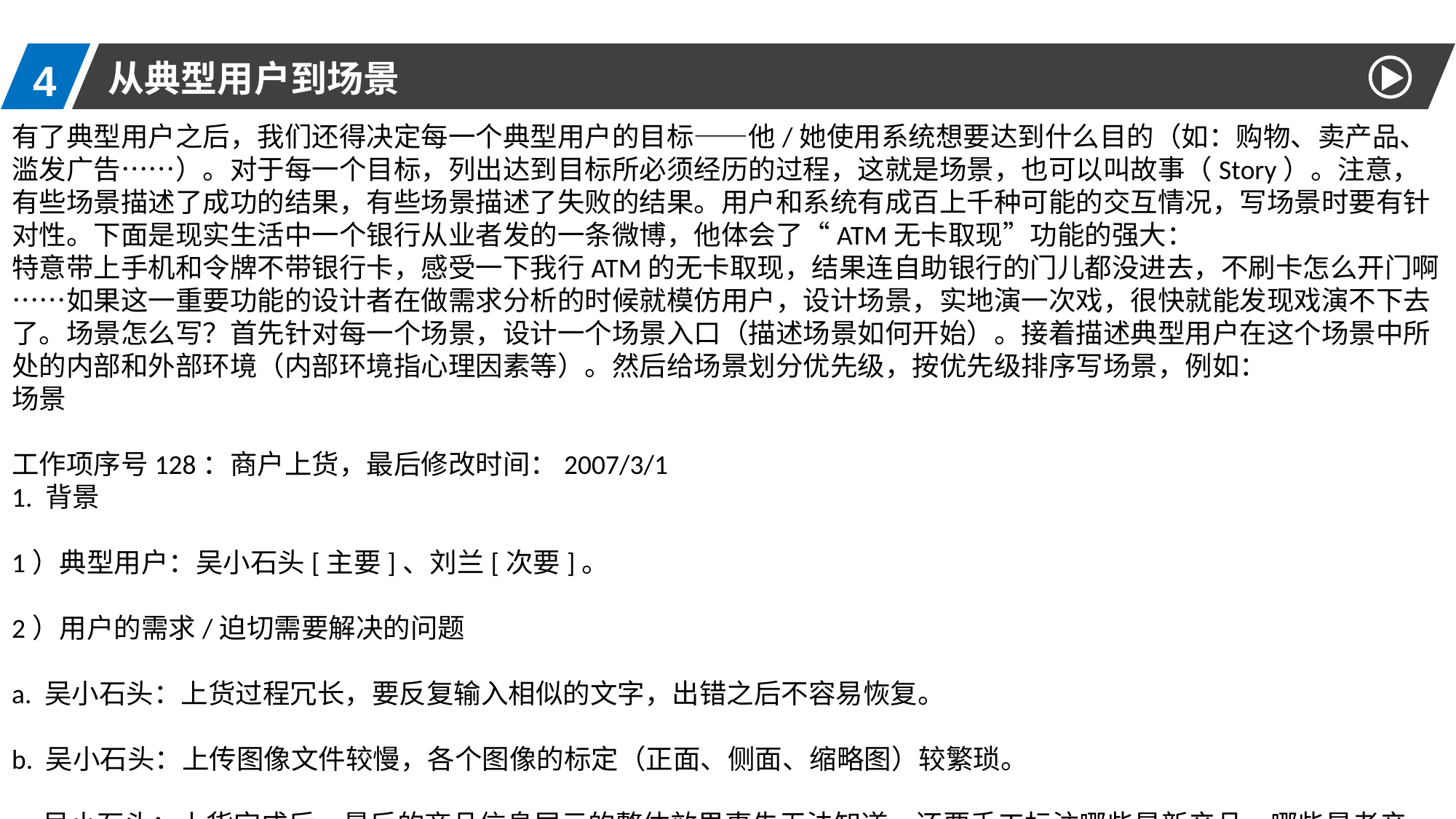

4
从典型用户到场景

有了典型用户之后，我们还得决定每一个典型用户的目标——他/她使用系统想要达到什么目的（如：购物、卖产品、滥发广告……）。对于每一个目标，列出达到目标所必须经历的过程，这就是场景，也可以叫故事（Story）。注意，有些场景描述了成功的结果，有些场景描述了失败的结果。用户和系统有成百上千种可能的交互情况，写场景时要有针对性。下面是现实生活中一个银行从业者发的一条微博，他体会了“ATM无卡取现”功能的强大：
特意带上手机和令牌不带银行卡，感受一下我行ATM的无卡取现，结果连自助银行的门儿都没进去，不刷卡怎么开门啊……如果这一重要功能的设计者在做需求分析的时候就模仿用户，设计场景，实地演一次戏，很快就能发现戏演不下去了。场景怎么写？首先针对每一个场景，设计一个场景入口（描述场景如何开始）。接着描述典型用户在这个场景中所处的内部和外部环境（内部环境指心理因素等）。然后给场景划分优先级，按优先级排序写场景，例如：
场景

工作项序号128：商户上货，最后修改时间：2007/3/1
1. 背景

1）典型用户：吴小石头[主要]、刘兰[次要]。

2）用户的需求/迫切需要解决的问题

a. 吴小石头：上货过程冗长，要反复输入相似的文字，出错之后不容易恢复。

b. 吴小石头：上传图像文件较慢，各个图像的标定（正面、侧面、缩略图）较繁琐。

c. 吴小石头：上货完成后，最后的商品信息展示的整体效果事先无法知道。还要手工标注哪些是新产品，哪些是老产品。

3）假设：

a. 商品信息展示功能已经完成。

b. 用户订阅某个商家的产品更新功能已完成。